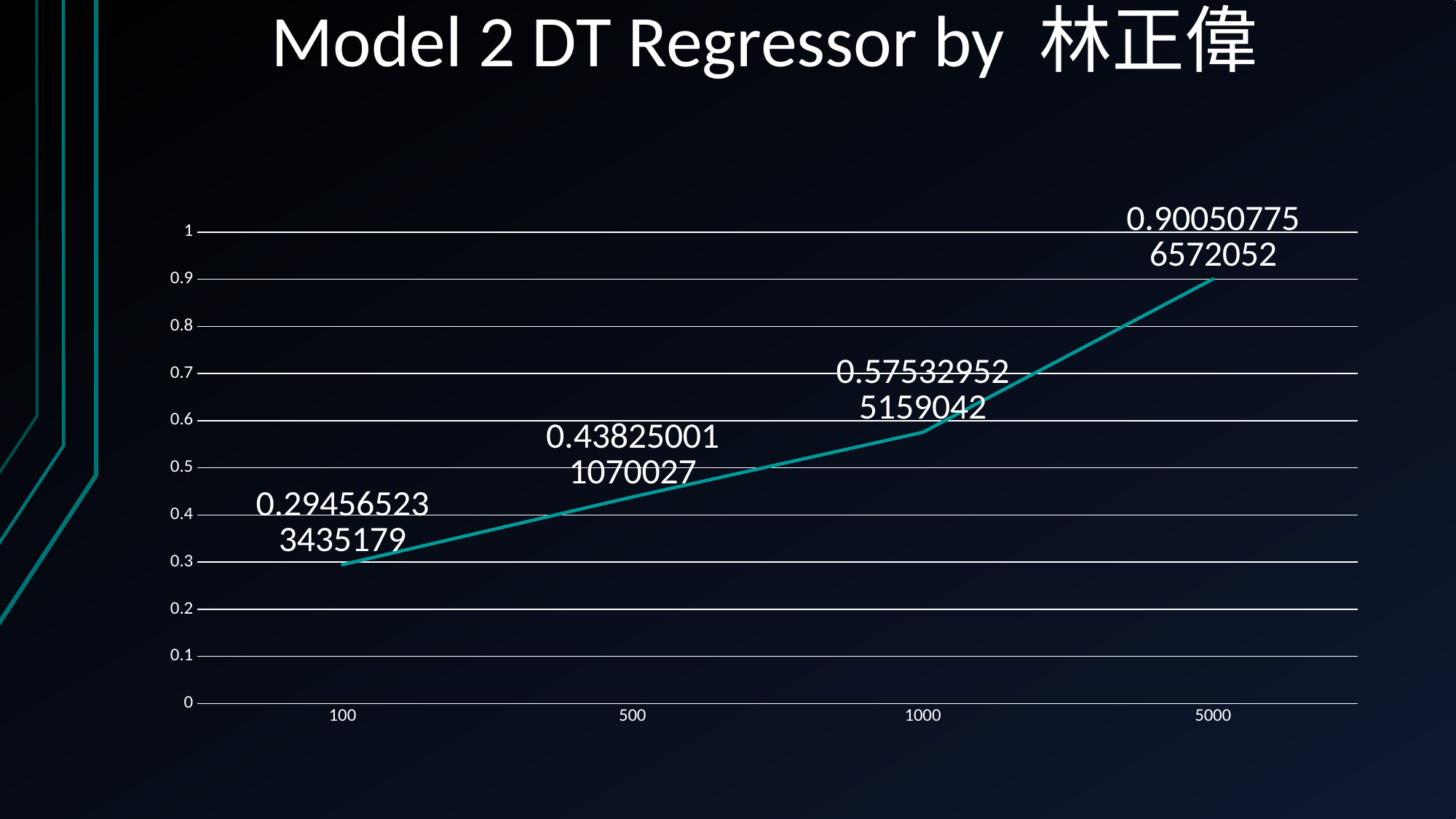

# Model 2 DT Regressor by 林正偉

### Chart

| Category | sort | 欄2 | 欄1 |
|---|---|---|---|
| 100 | 0.294565233435179 | None | None |
| 500 | 0.438250011070027 | None | None |
| 1000 | 0.575329525159042 | None | None |
| 5000 | 0.900507756572052 | None | None |